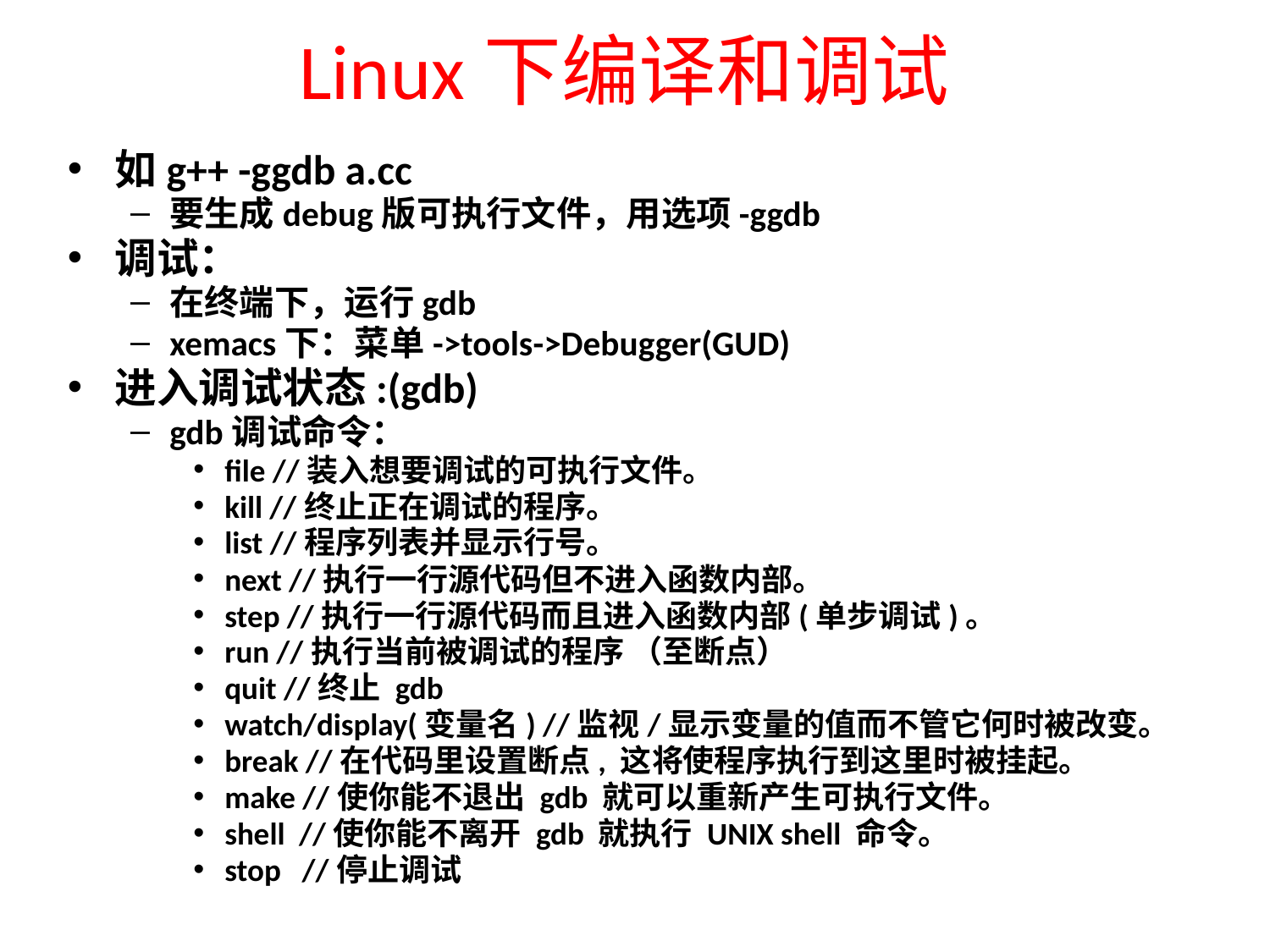

# Linux下编译和调试
如g++ -ggdb a.cc
要生成debug版可执行文件，用选项-ggdb
调试：
在终端下，运行gdb
xemacs下：菜单->tools->Debugger(GUD)
进入调试状态:(gdb)
gdb调试命令：
file //装入想要调试的可执行文件。
kill //终止正在调试的程序。
list //程序列表并显示行号。
next //执行一行源代码但不进入函数内部。
step //执行一行源代码而且进入函数内部(单步调试)。
run //执行当前被调试的程序 （至断点）
quit //终止 gdb
watch/display(变量名) //监视/显示变量的值而不管它何时被改变。
break //在代码里设置断点, 这将使程序执行到这里时被挂起。
make //使你能不退出 gdb 就可以重新产生可执行文件。
shell  //使你能不离开 gdb 就执行 UNIX shell 命令。
stop   //停止调试